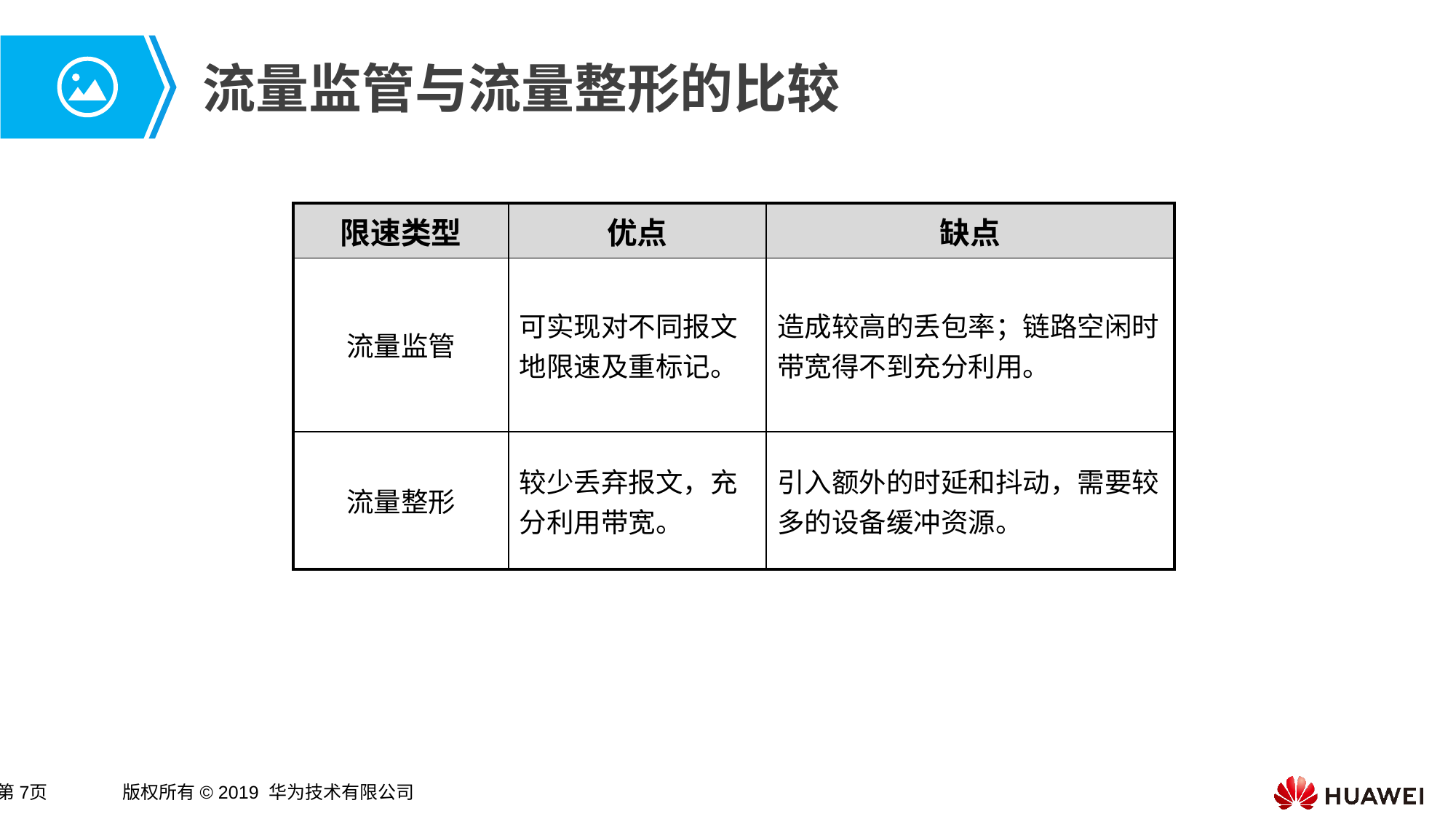

# 流量监管与流量整形的比较
| 限速类型 | 优点 | 缺点 |
| --- | --- | --- |
| 流量监管 | 可实现对不同报文地限速及重标记。 | 造成较高的丢包率；链路空闲时带宽得不到充分利用。 |
| 流量整形 | 较少丢弃报文，充分利用带宽。 | 引入额外的时延和抖动，需要较多的设备缓冲资源。 |